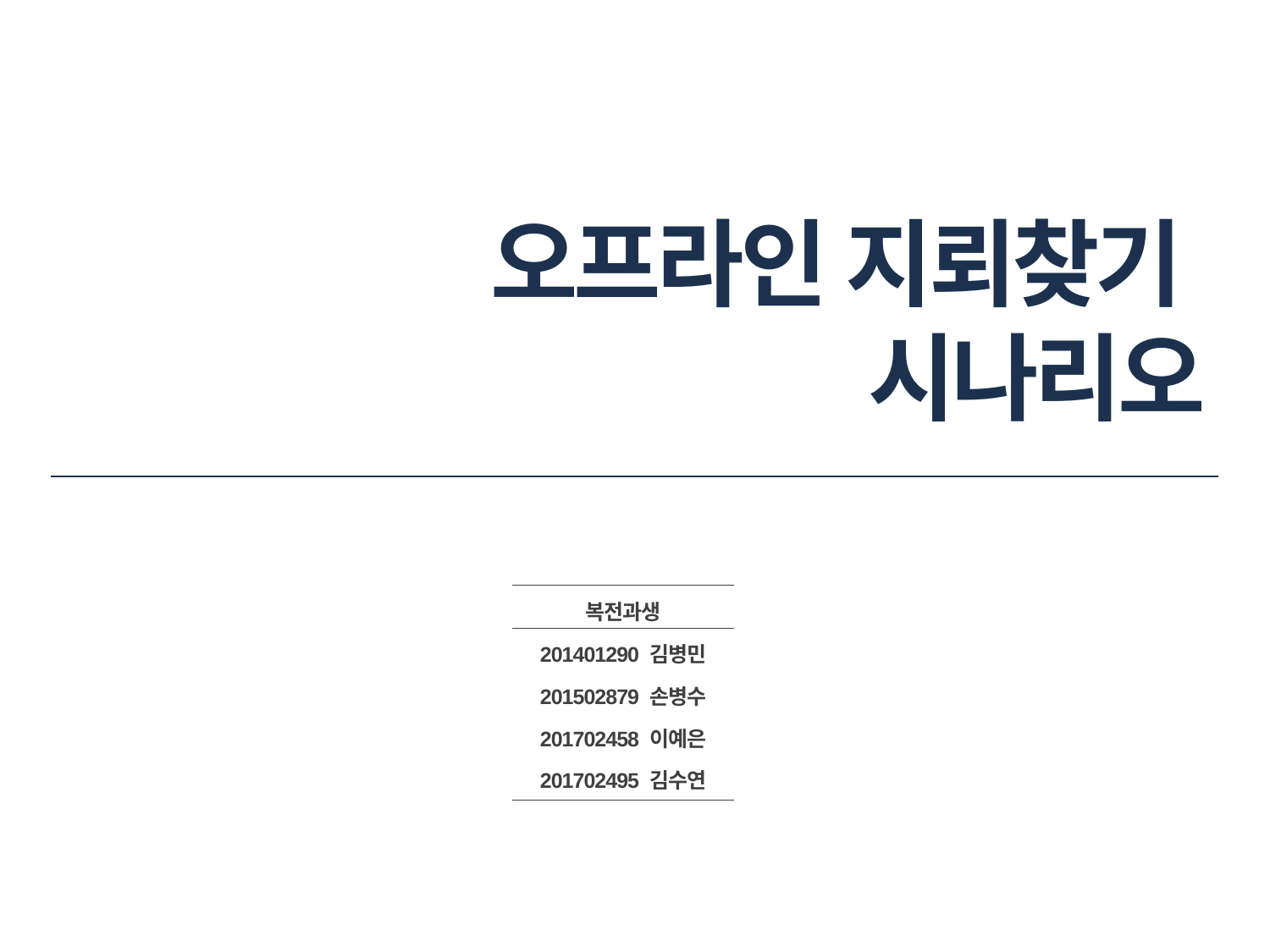

# 오프라인 지뢰찾기 시나리오
복전과생
201401290 김병민
201502879 손병수
201702458 이예은
201702495 김수연